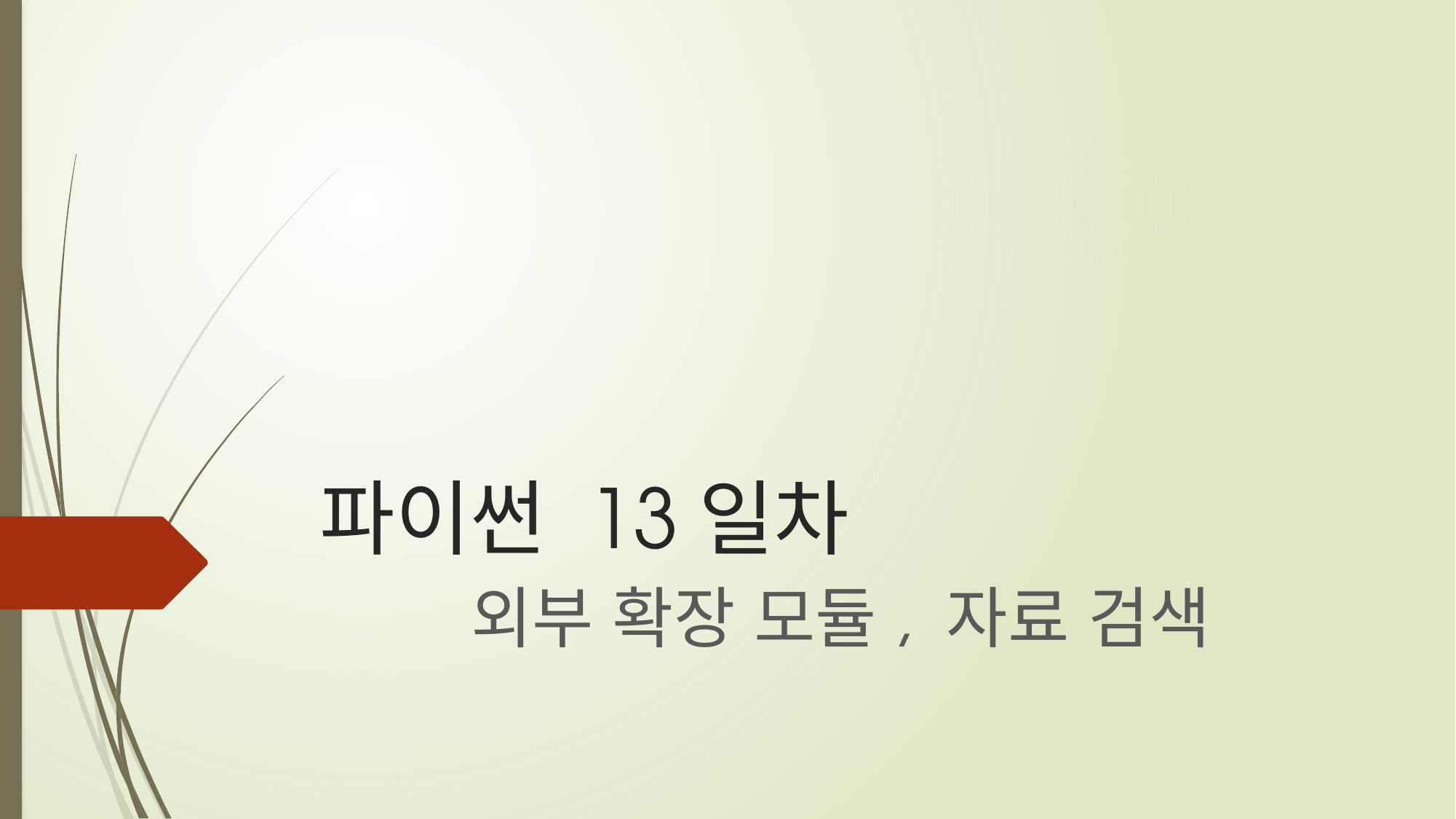

# 파이썬 13일차
외부 확장 모듈, 자료 검색